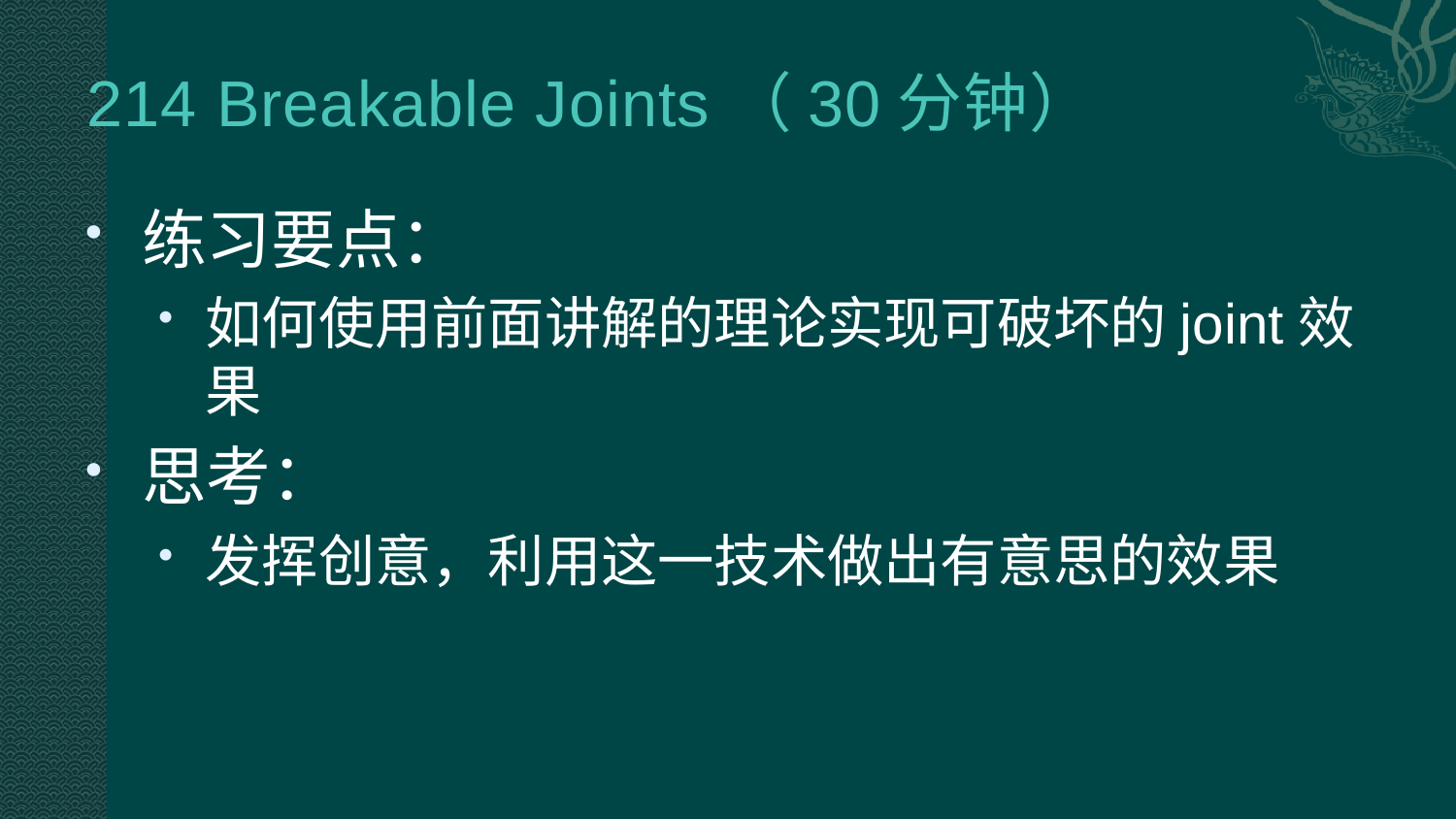

# 214 Breakable Joints（30分钟）
练习要点：
如何使用前面讲解的理论实现可破坏的joint效果
思考：
发挥创意，利用这一技术做出有意思的效果